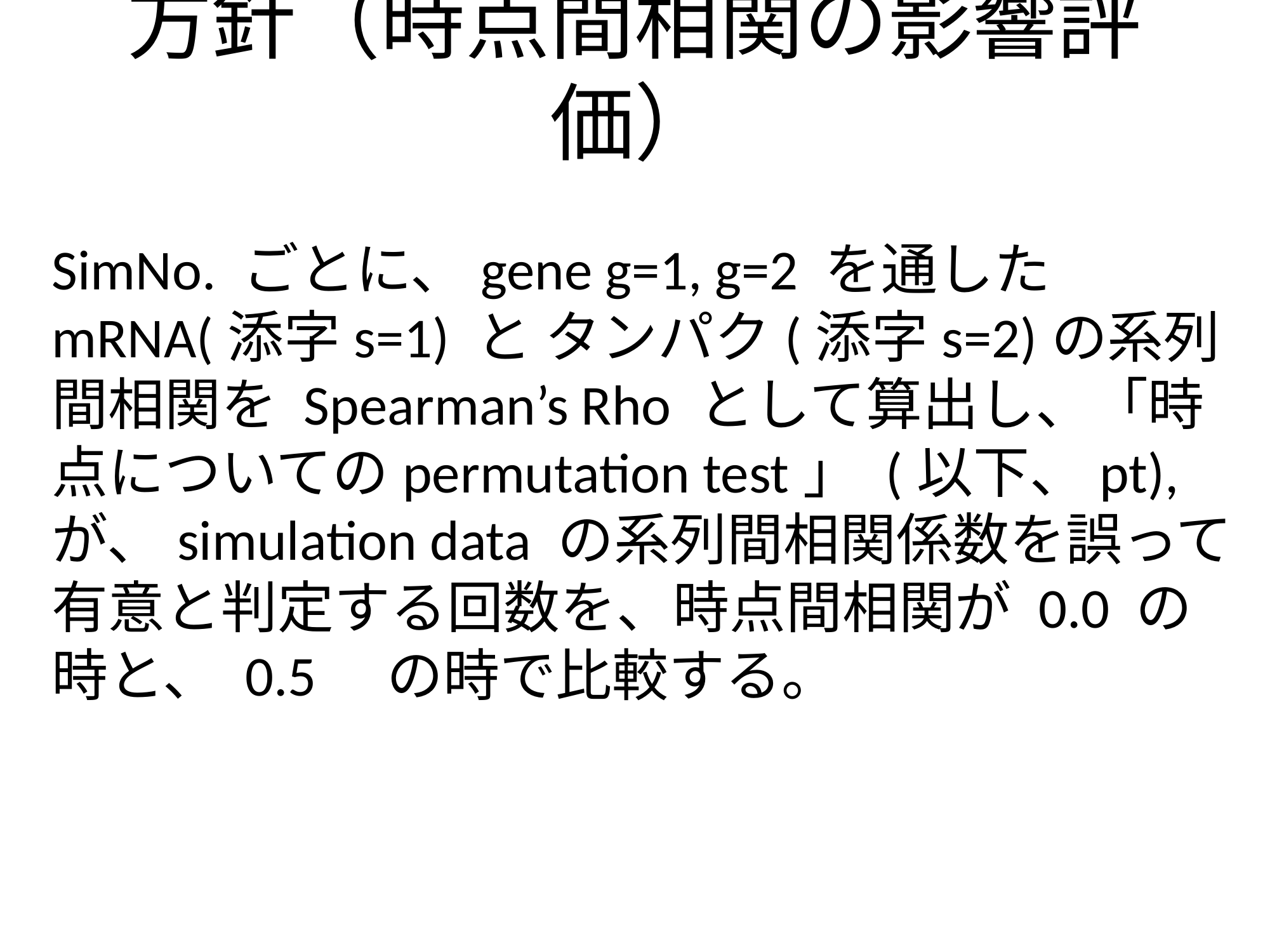

# 方針（時点間相関の影響評価）
SimNo. ごとに、gene g=1, g=2 を通した mRNA(添字s=1) と タンパク(添字s=2)の系列間相関を Spearman’s Rho として算出し、「時点についてのpermutation test」 (以下、pt),
が、simulation data の系列間相関係数を誤って有意と判定する回数を、時点間相関が 0.0 の時と、 0.5　の時で比較する。